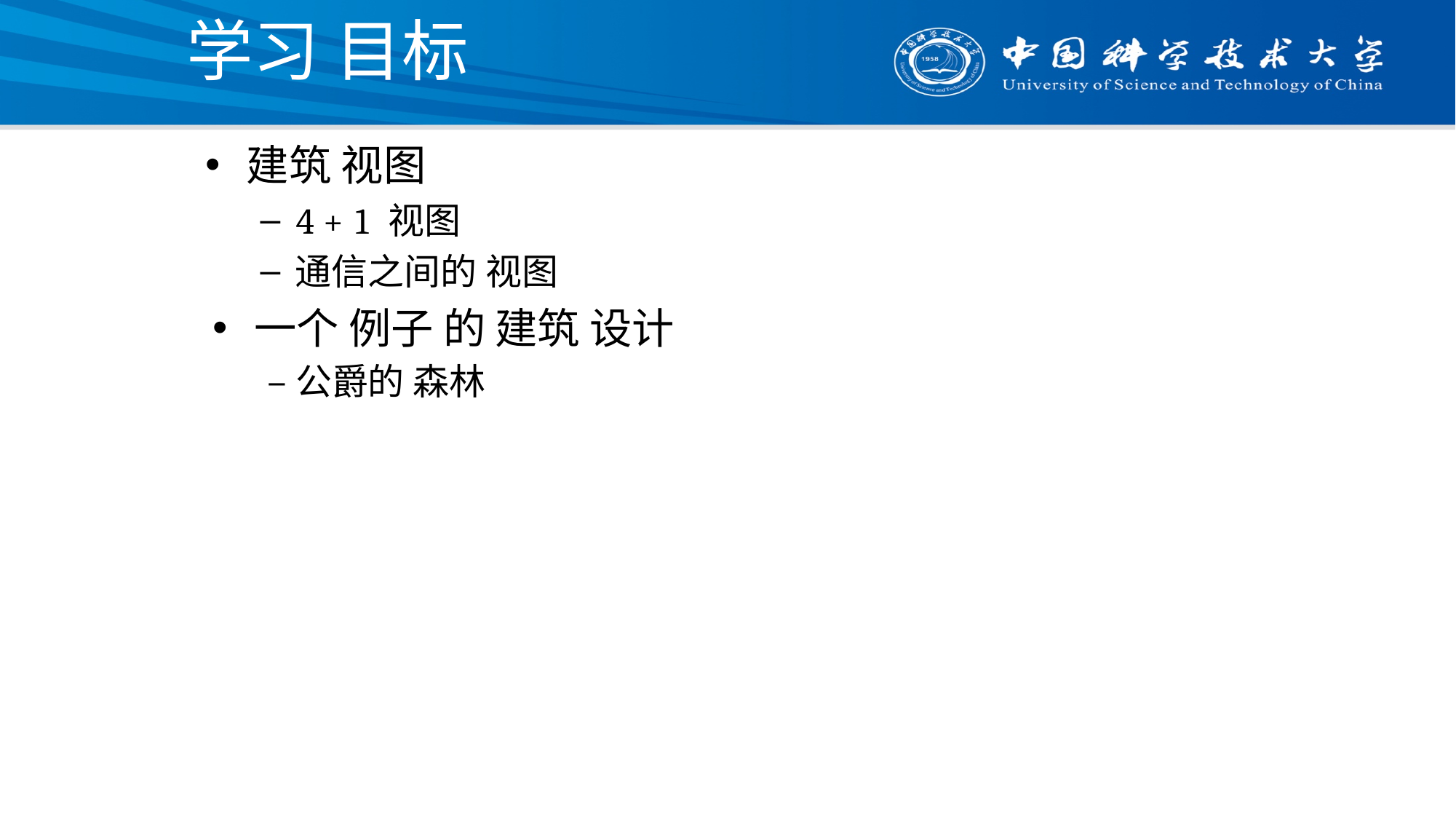

# 学习 目标
建筑 视图
4 + 1 视图
通信之间的 视图
一个 例子 的 建筑 设计
–公爵的 森林
3